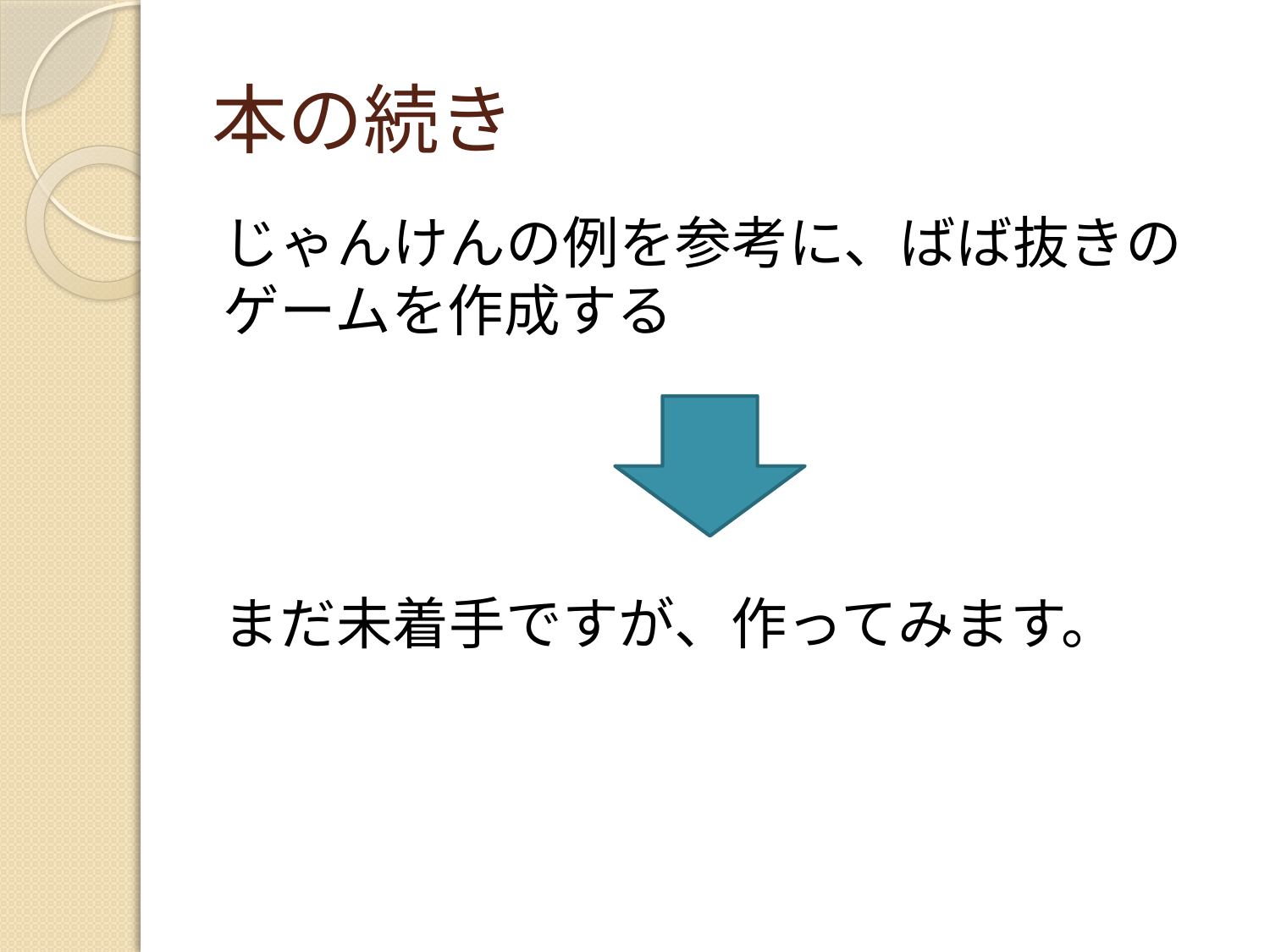

# 本の続き
じゃんけんの例を参考に、ばば抜きのゲームを作成する

まだ未着手ですが、作ってみます。